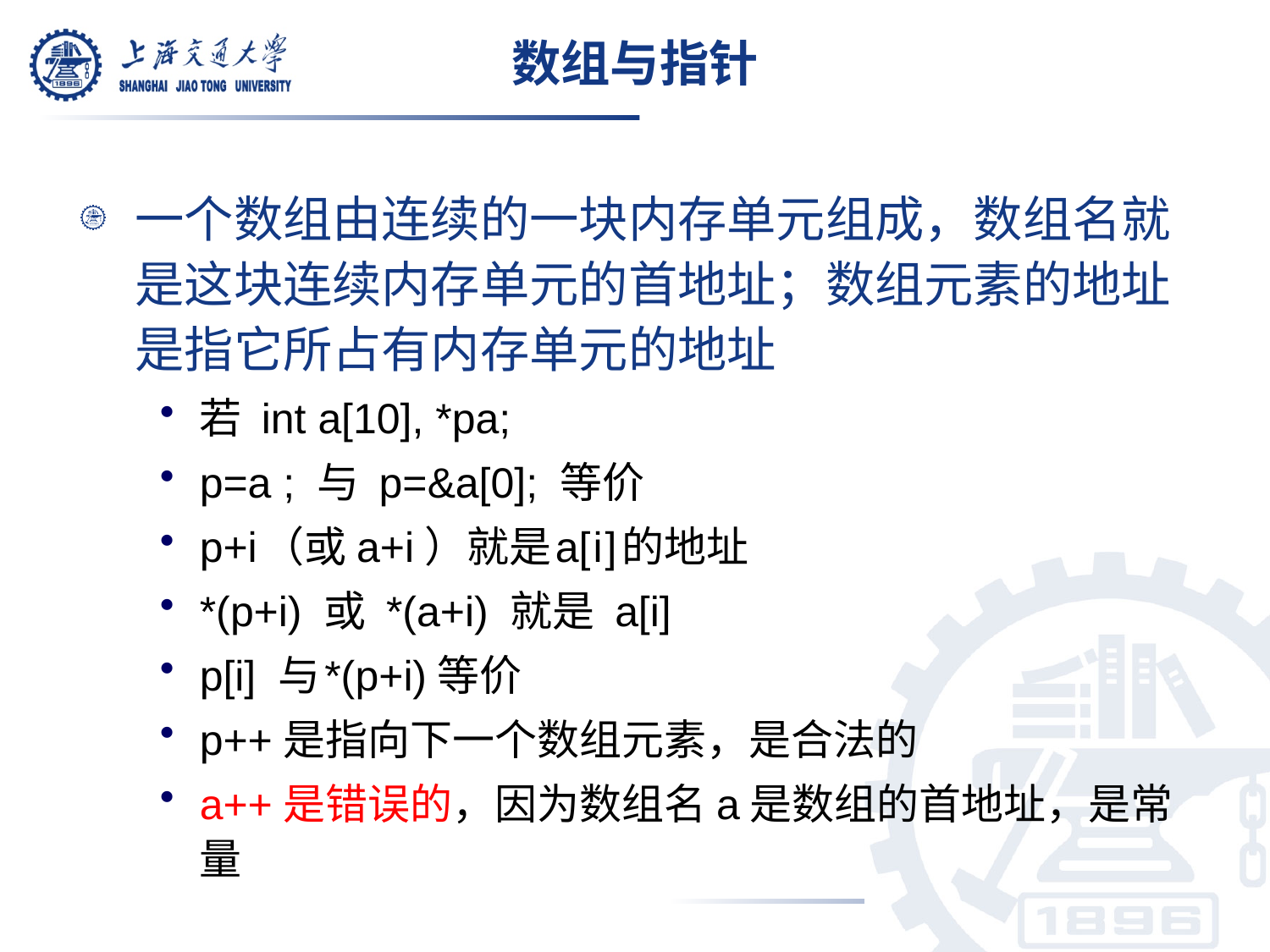

# 数组与指针
一个数组由连续的一块内存单元组成，数组名就是这块连续内存单元的首地址；数组元素的地址是指它所占有内存单元的地址
若 int a[10], *pa;
p=a ; 与 p=&a[0]; 等价
p+i （或a+i）就是 a[ i ] 的地址
*(p+i) 或 *(a+i) 就是 a[i]
p[i] 与 *(p+i)等价
p++是指向下一个数组元素，是合法的
a++是错误的，因为数组名a是数组的首地址，是常量